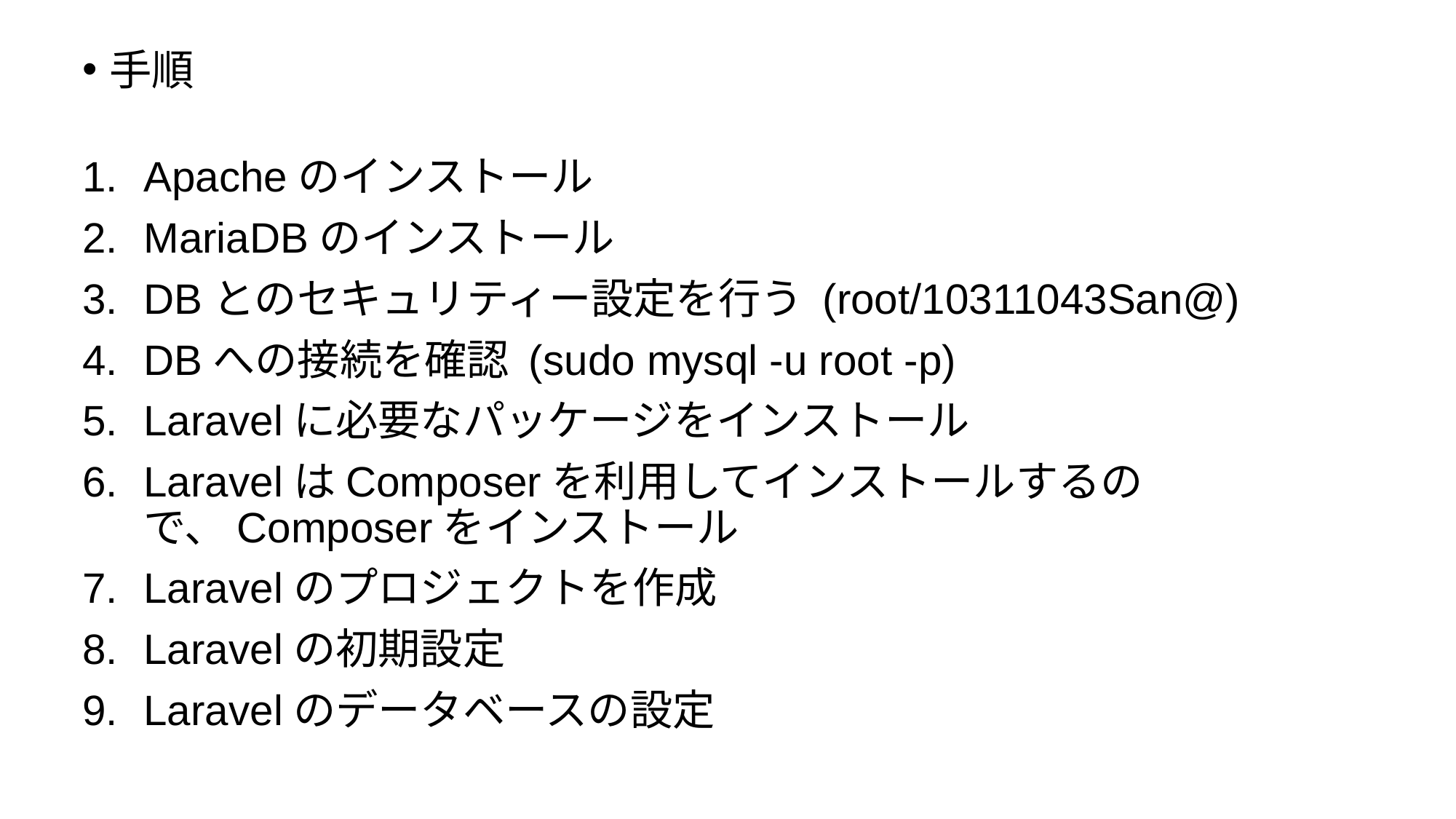

手順
Apacheのインストール
MariaDBのインストール
DBとのセキュリティー設定を行う (root/10311043San@)
DBへの接続を確認 (sudo mysql -u root -p)
Laravelに必要なパッケージをインストール
LaravelはComposerを利用してインストールするので、Composerをインストール
Laravelのプロジェクトを作成
Laravelの初期設定
Laravelのデータベースの設定